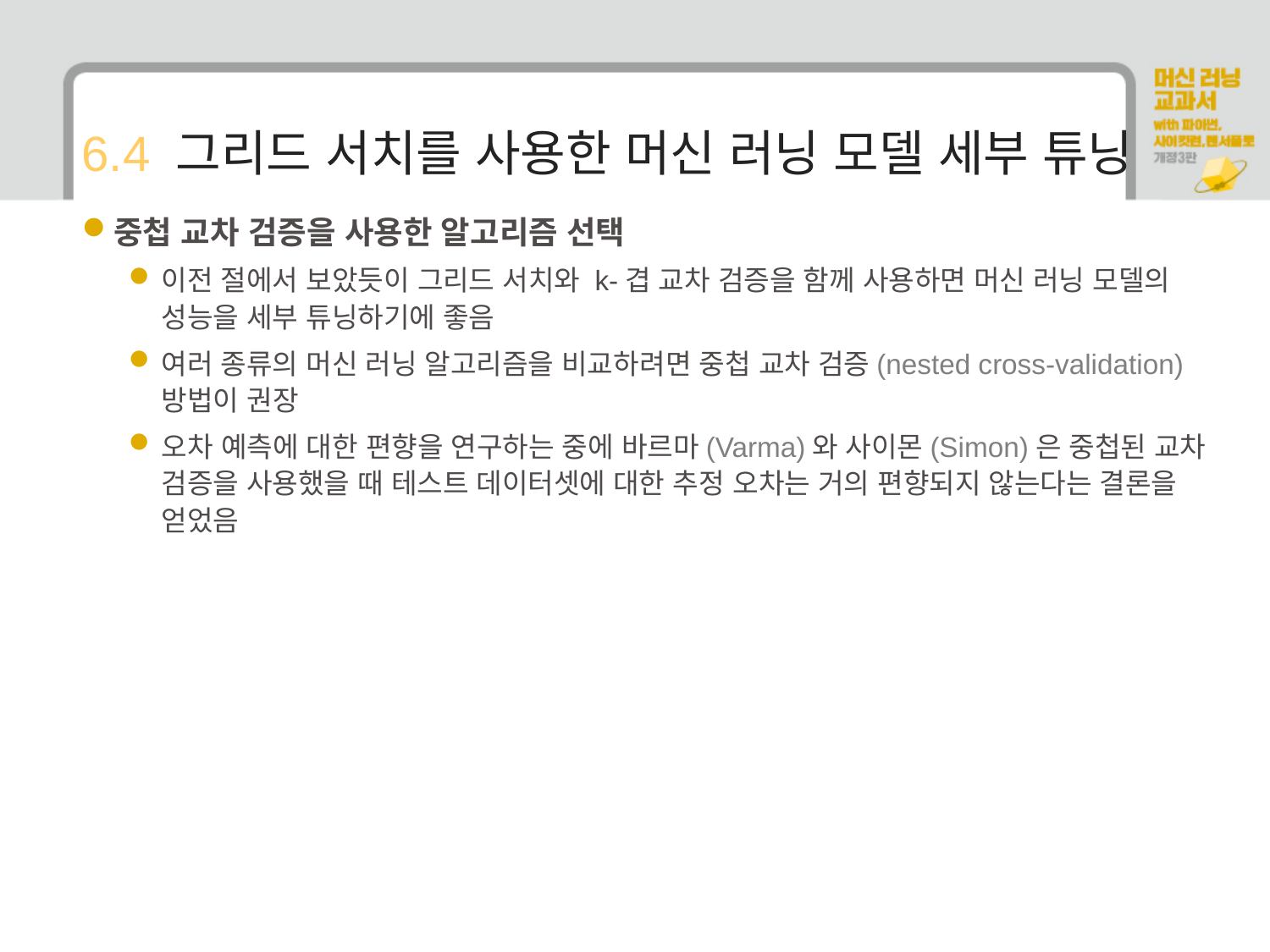

# 6.4 그리드 서치를 사용한 머신 러닝 모델 세부 튜닝
중첩 교차 검증을 사용한 알고리즘 선택
이전 절에서 보았듯이 그리드 서치와 k-겹 교차 검증을 함께 사용하면 머신 러닝 모델의 성능을 세부 튜닝하기에 좋음
여러 종류의 머신 러닝 알고리즘을 비교하려면 중첩 교차 검증(nested cross-validation) 방법이 권장
오차 예측에 대한 편향을 연구하는 중에 바르마(Varma)와 사이몬(Simon)은 중첩된 교차 검증을 사용했을 때 테스트 데이터셋에 대한 추정 오차는 거의 편향되지 않는다는 결론을 얻었음